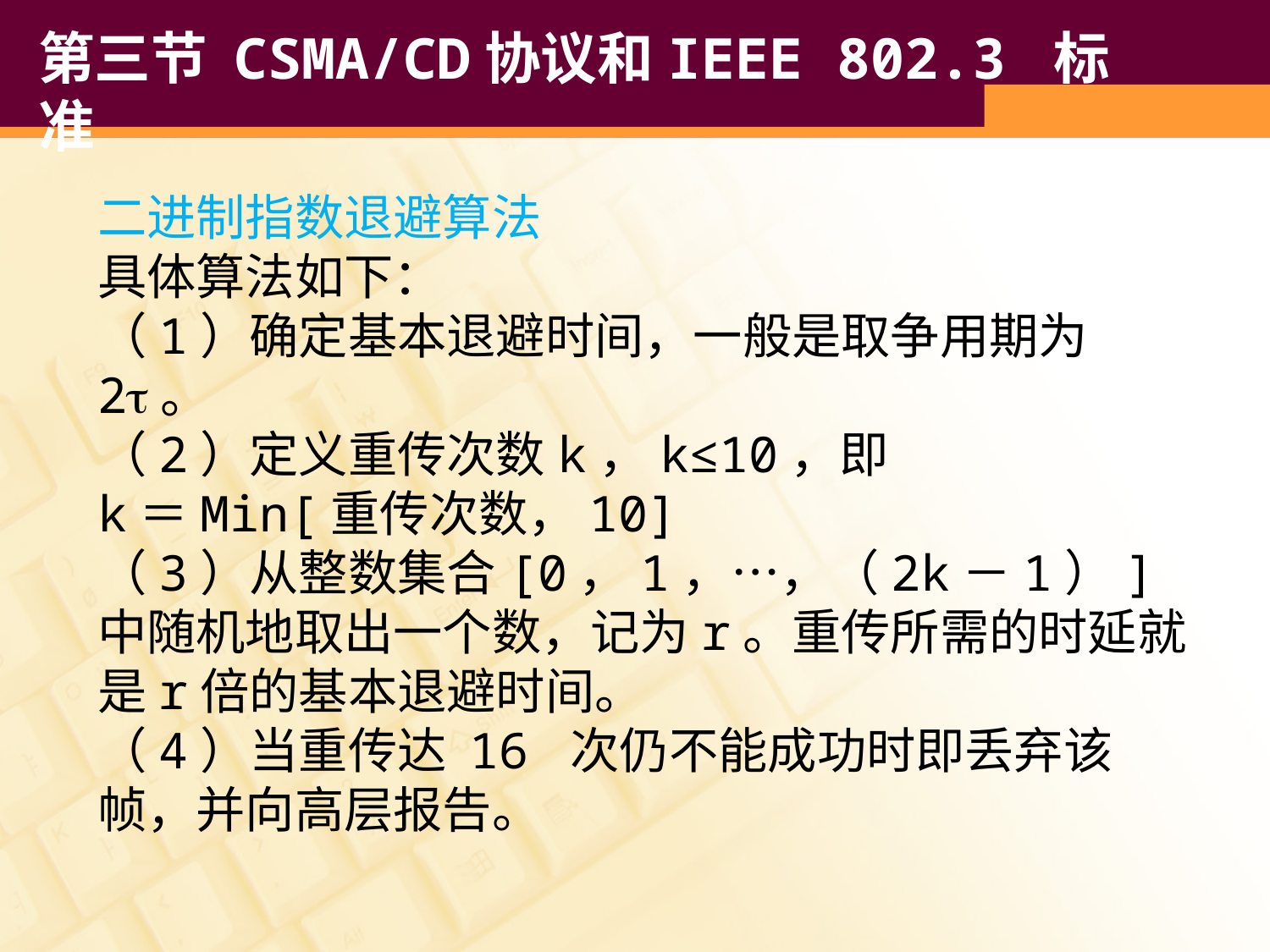

# 第三节 CSMA/CD协议和IEEE 802.3 标准
二进制指数退避算法
具体算法如下：
（1）确定基本退避时间，一般是取争用期为2τ。
（2）定义重传次数k，k≤10，即
k＝Min[重传次数，10]
（3）从整数集合[0，1，…，（2k－1）]中随机地取出一个数，记为r。重传所需的时延就是r倍的基本退避时间。
（4）当重传达 16 次仍不能成功时即丢弃该帧，并向高层报告。